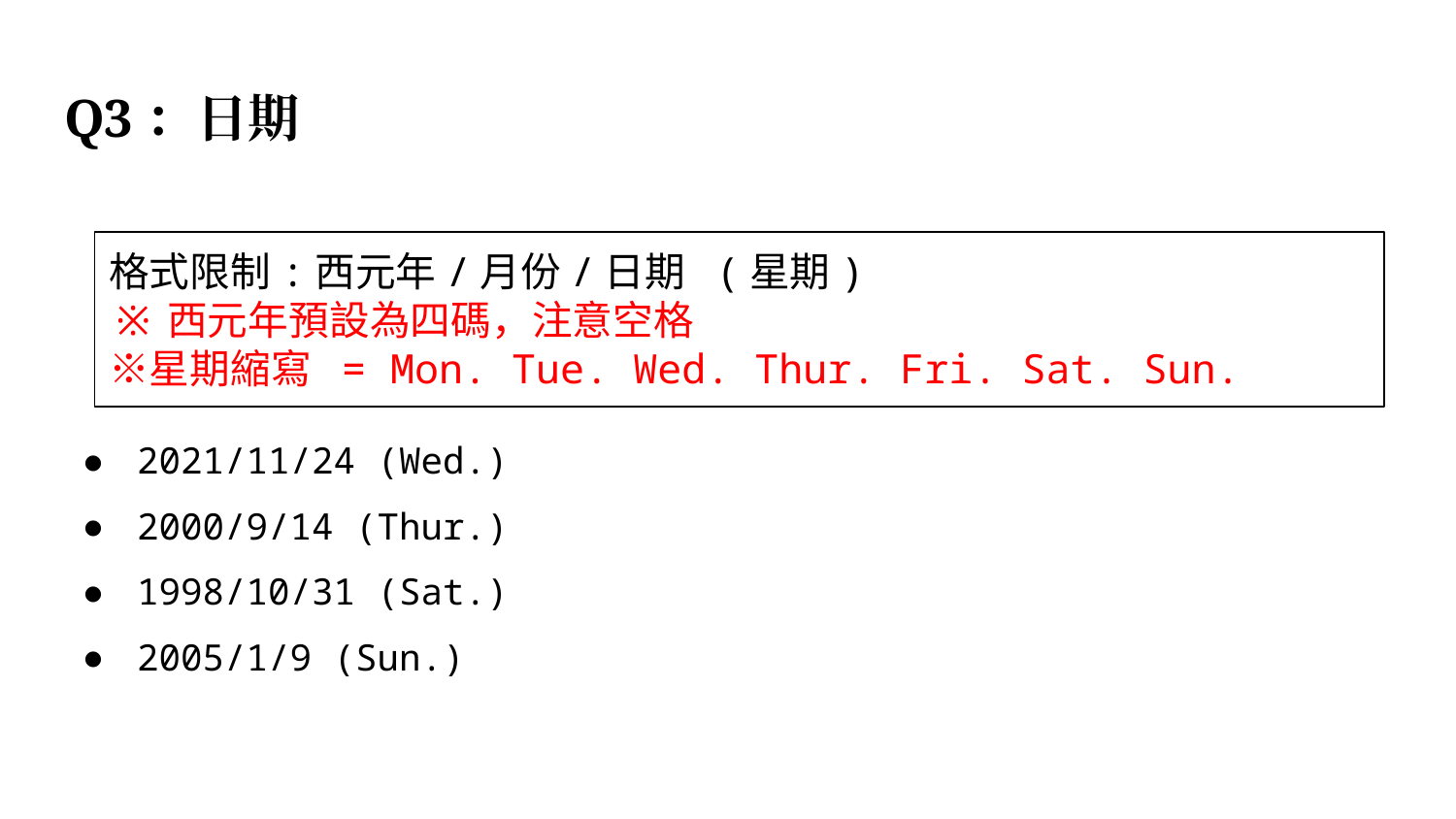

# Q3：日期

格式限制:西元年/月份/日期 (星期)
※西元年預設為四碼，注意空格
※星期縮寫 = Mon. Tue. Wed. Thur. Fri. Sat. Sun.
2021/11/24 (Wed.)
2000/9/14 (Thur.)
1998/10/31 (Sat.)
2005/1/9 (Sun.)